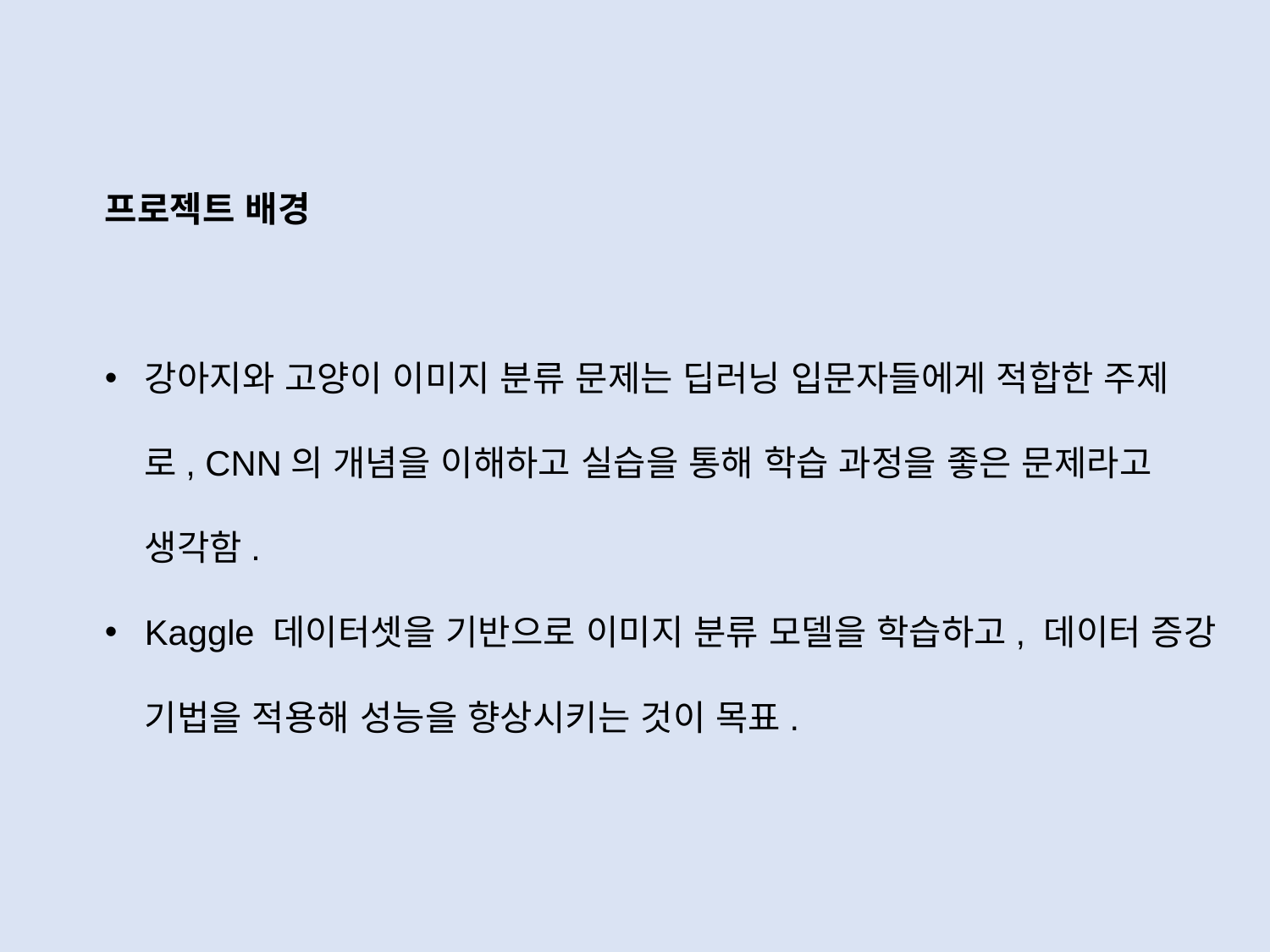

프로젝트 배경

강아지와 고양이 이미지 분류 문제는 딥러닝 입문자들에게 적합한 주제로, CNN의 개념을 이해하고 실습을 통해 학습 과정을 좋은 문제라고 생각함.
Kaggle 데이터셋을 기반으로 이미지 분류 모델을 학습하고, 데이터 증강 기법을 적용해 성능을 향상시키는 것이 목표.